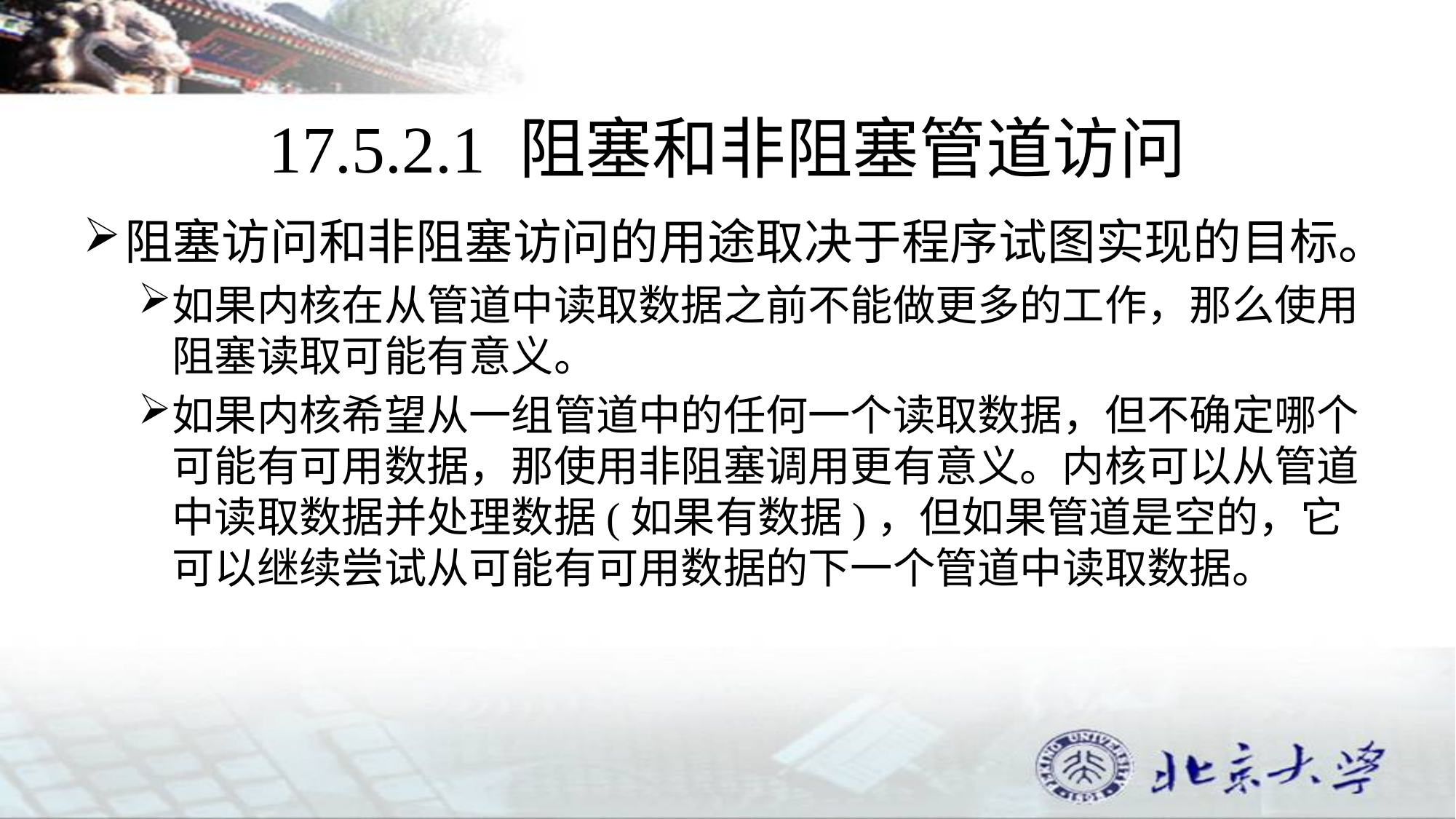

# 17.5.2.1 阻塞和非阻塞管道访问
阻塞访问和非阻塞访问的用途取决于程序试图实现的目标。
如果内核在从管道中读取数据之前不能做更多的工作，那么使用阻塞读取可能有意义。
如果内核希望从一组管道中的任何一个读取数据，但不确定哪个可能有可用数据，那使用非阻塞调用更有意义。内核可以从管道中读取数据并处理数据(如果有数据)，但如果管道是空的，它可以继续尝试从可能有可用数据的下一个管道中读取数据。